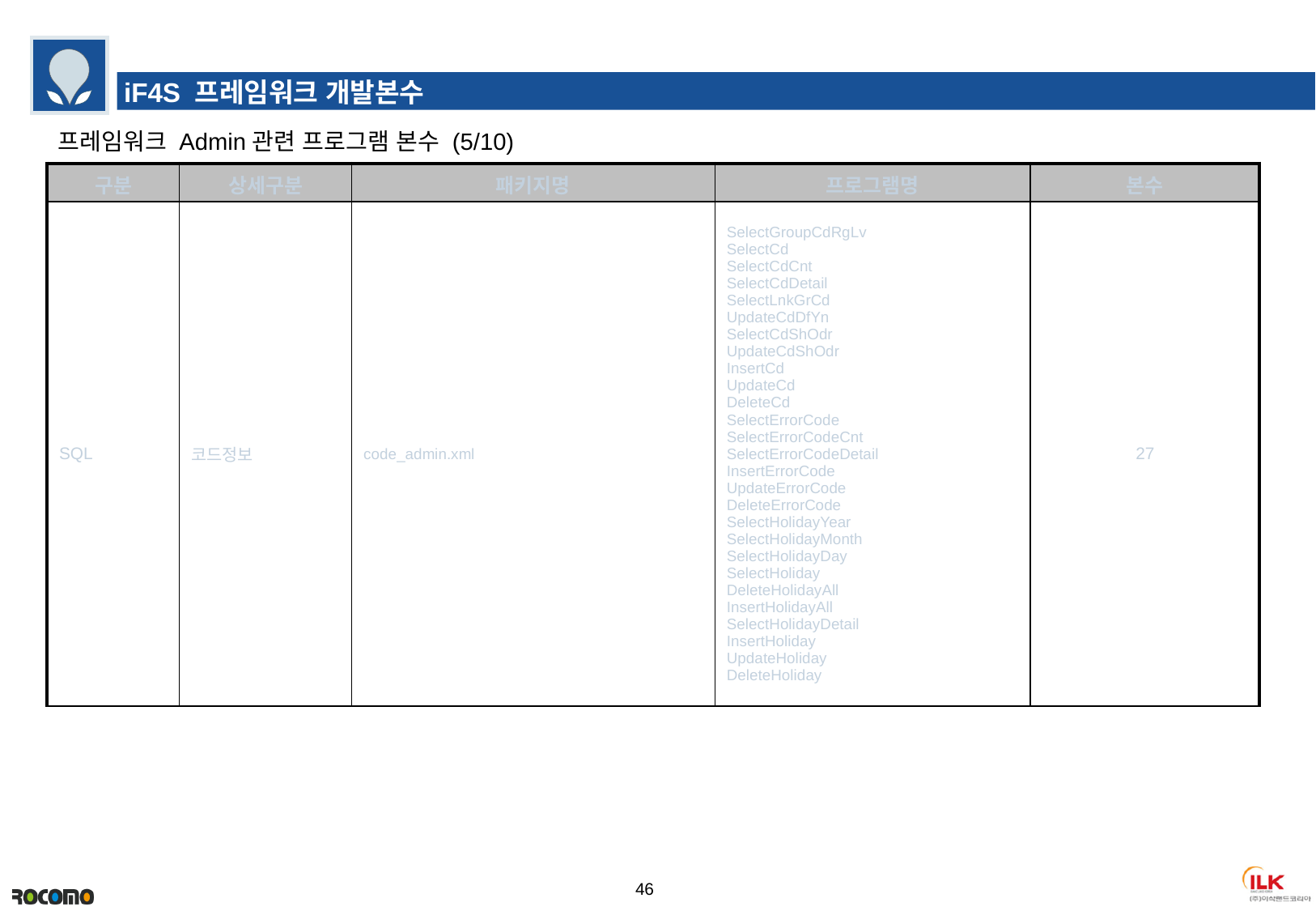

iF4S 프레임워크 개발본수
프레임워크 Admin관련 프로그램 본수 (5/10)
| 구분 | 상세구분 | 패키지명 | 프로그램명 | 본수 |
| --- | --- | --- | --- | --- |
| SQL | 코드정보 | code\_admin.xml | SelectGroupCdRgLv SelectCd SelectCdCnt SelectCdDetail SelectLnkGrCd UpdateCdDfYn SelectCdShOdr UpdateCdShOdr InsertCd UpdateCd DeleteCd SelectErrorCode SelectErrorCodeCnt SelectErrorCodeDetail InsertErrorCode UpdateErrorCode DeleteErrorCode SelectHolidayYear SelectHolidayMonth SelectHolidayDay SelectHoliday DeleteHolidayAll InsertHolidayAll SelectHolidayDetail InsertHoliday UpdateHoliday DeleteHoliday | 27 |